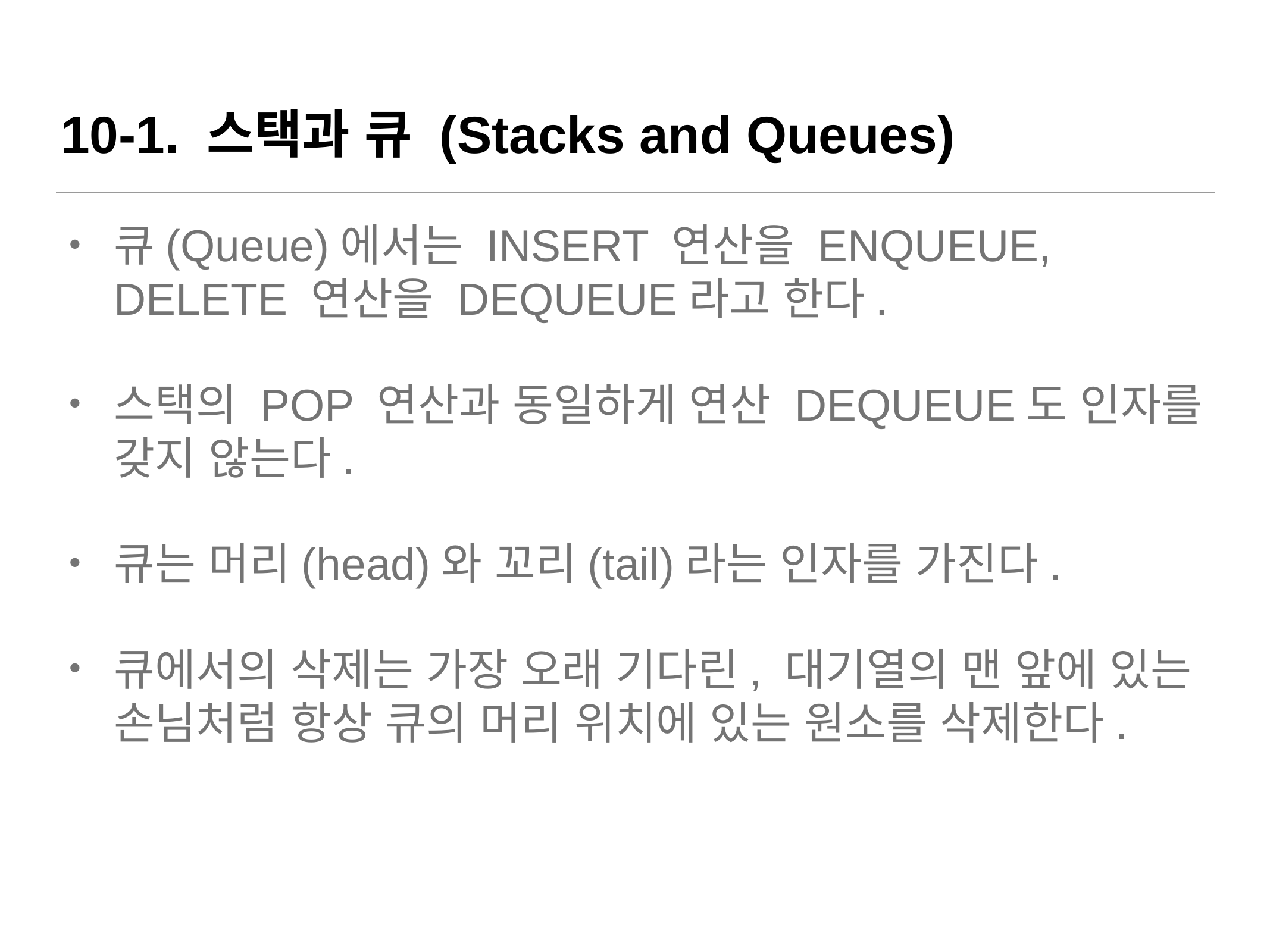

# 10-1. 스택과 큐 (Stacks and Queues)
큐(Queue)에서는 INSERT 연산을 ENQUEUE, DELETE 연산을 DEQUEUE라고 한다.
스택의 POP 연산과 동일하게 연산 DEQUEUE도 인자를 갖지 않는다.
큐는 머리(head)와 꼬리(tail)라는 인자를 가진다.
큐에서의 삭제는 가장 오래 기다린, 대기열의 맨 앞에 있는 손님처럼 항상 큐의 머리 위치에 있는 원소를 삭제한다.